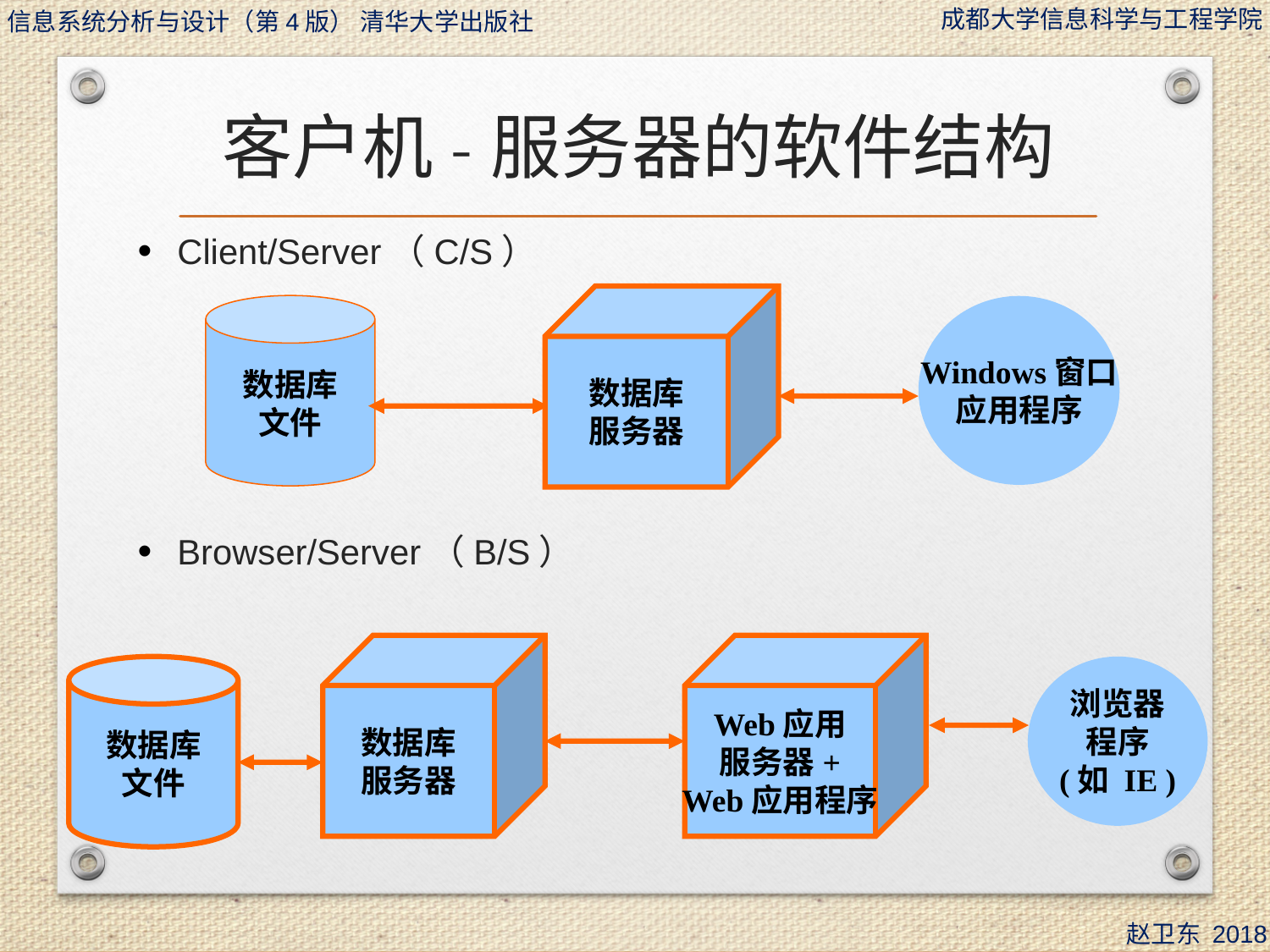

# 客户机-服务器的软件结构
Client/Server（C/S）

Browser/Server（B/S）

数据库
服务器
数据库
文件
Windows窗口
应用程序

数据库
服务器
Web应用
服务器+
Web应用程序

数据库
文件
浏览器
程序
(如 IE )